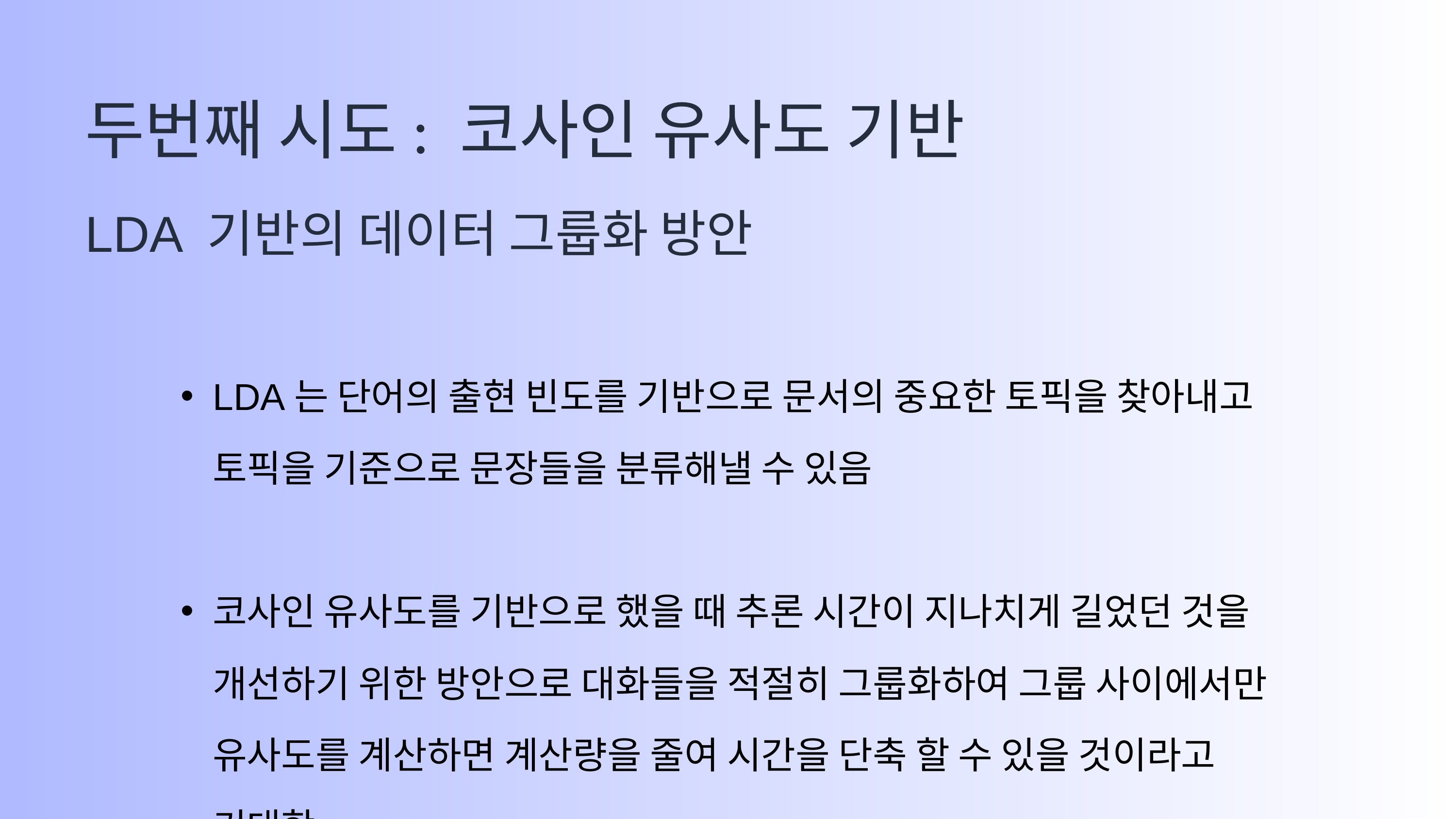

두번째 시도: 코사인 유사도 기반
LDA 기반의 데이터 그룹화 방안
LDA는 단어의 출현 빈도를 기반으로 문서의 중요한 토픽을 찾아내고 토픽을 기준으로 문장들을 분류해낼 수 있음

코사인 유사도를 기반으로 했을 때 추론 시간이 지나치게 길었던 것을 개선하기 위한 방안으로 대화들을 적절히 그룹화하여 그룹 사이에서만 유사도를 계산하면 계산량을 줄여 시간을 단축 할 수 있을 것이라고 기대함